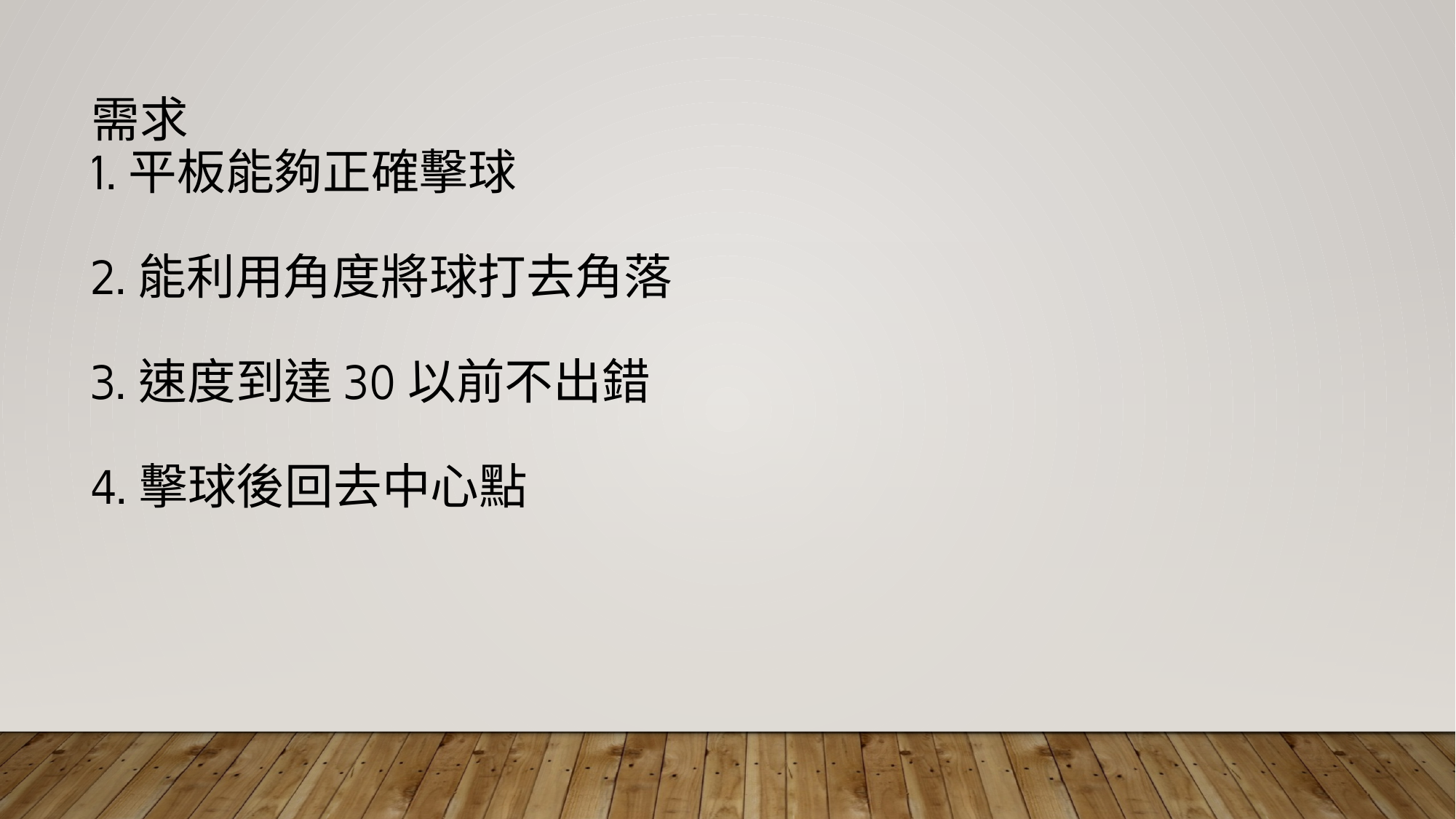

需求
1.平板能夠正確擊球
2.能利用角度將球打去角落
3.速度到達30以前不出錯
4.擊球後回去中心點